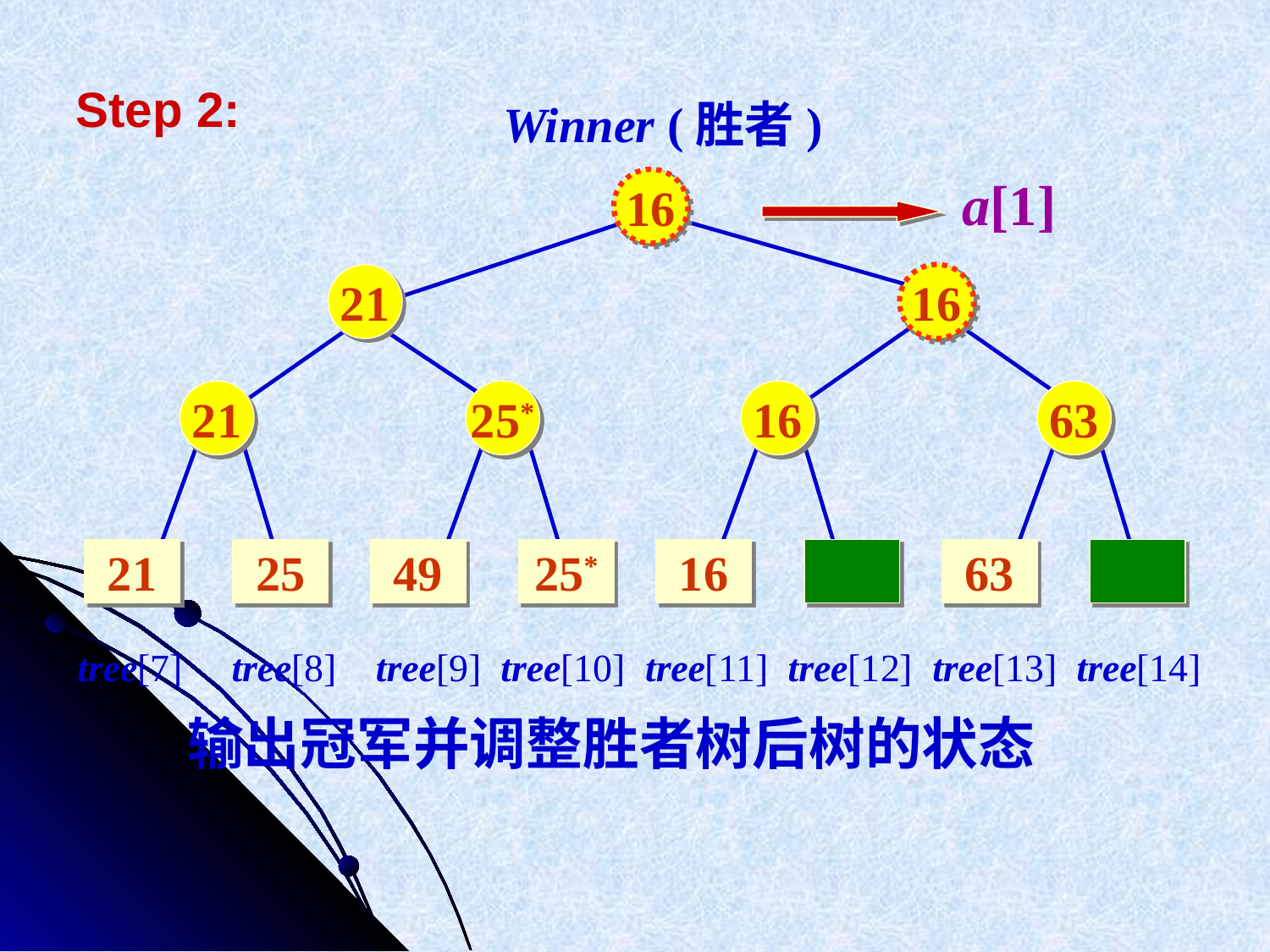

Step 2:
Winner (胜者)
a[1]
16

21
16

21
25*
16
63

21
25
49
25*
16

63

tree[7]     tree[8]    tree[9]  tree[10]  tree[11]  tree[12]  tree[13]  tree[14]
输出冠军并调整胜者树后树的状态